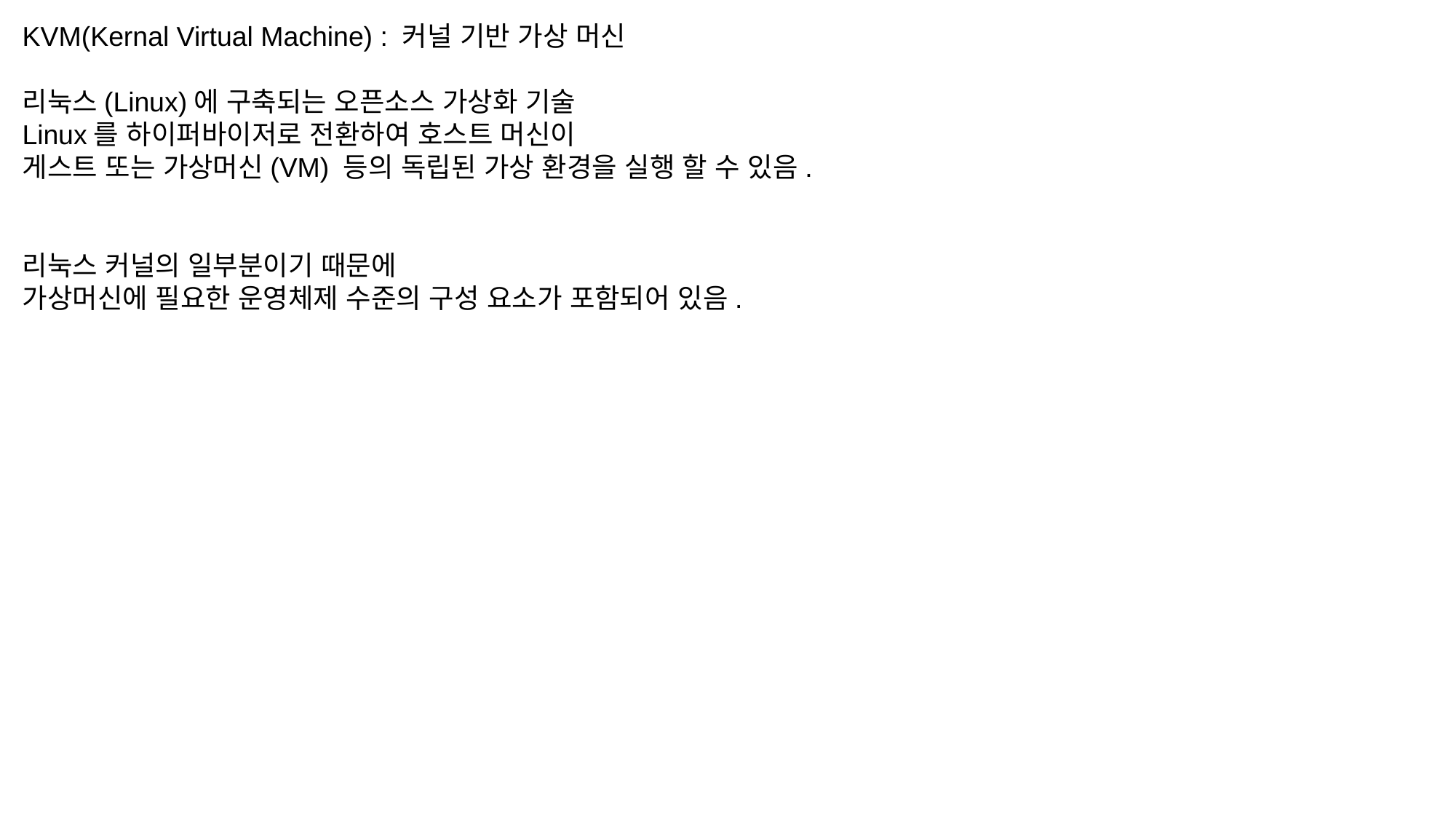

KVM(Kernal Virtual Machine) : 커널 기반 가상 머신

리눅스(Linux)에 구축되는 오픈소스 가상화 기술
Linux를 하이퍼바이저로 전환하여 호스트 머신이
게스트 또는 가상머신(VM) 등의 독립된 가상 환경을 실행 할 수 있음.

리눅스 커널의 일부분이기 때문에
가상머신에 필요한 운영체제 수준의 구성 요소가 포함되어 있음.